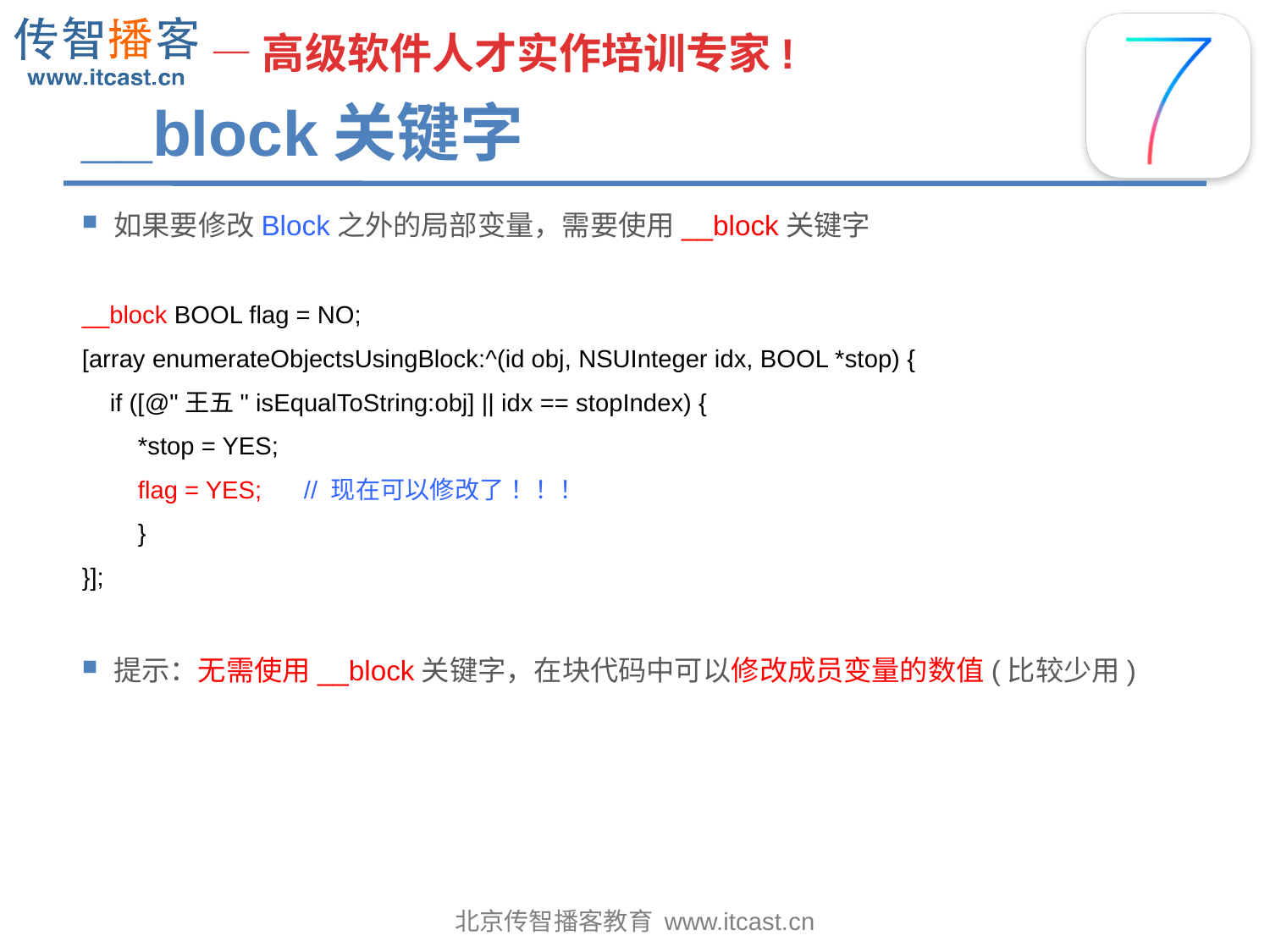

# __block关键字
如果要修改Block之外的局部变量，需要使用__block关键字

__block BOOL flag = NO;
[array enumerateObjectsUsingBlock:^(id obj, NSUInteger idx, BOOL *stop) {
    if ([@"王五" isEqualToString:obj] || idx == stopIndex) {
        *stop = YES;
        flag = YES;      // 现在可以修改了！！！
        }
}];

提示：无需使用__block关键字，在块代码中可以修改成员变量的数值(比较少用)